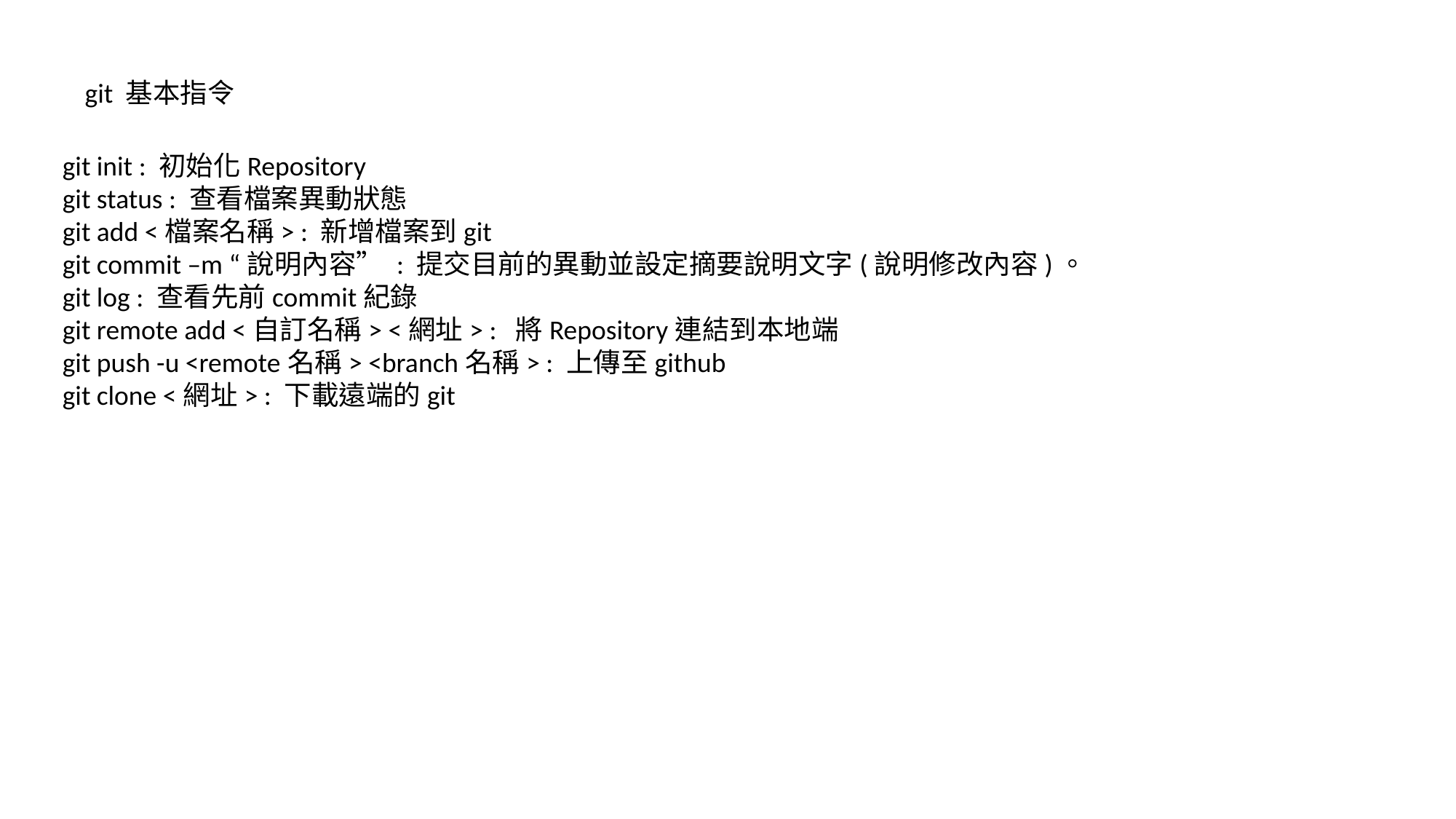

git 基本指令
git init : 初始化Repository
git status : 查看檔案異動狀態
git add <檔案名稱> : 新增檔案到git
git commit –m “說明內容” : 提交目前的異動並設定摘要說明文字(說明修改內容)。
git log : 查看先前commit紀錄
git remote add <自訂名稱> <網址> :  將Repository連結到本地端
git push -u <remote名稱> <branch名稱> : 上傳至github
git clone <網址> : 下載遠端的git